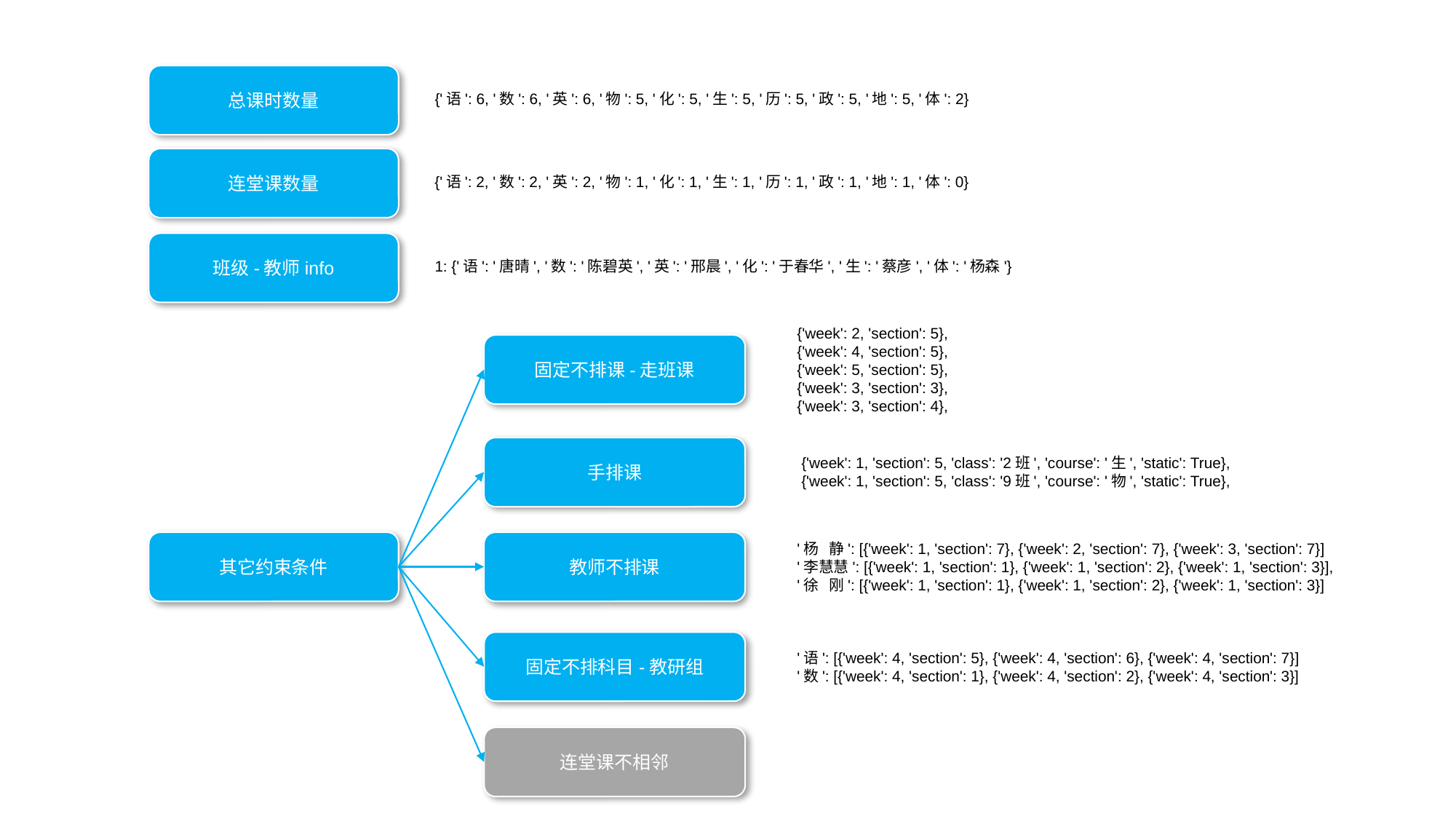

总课时数量
{'语': 6, '数': 6, '英': 6, '物': 5, '化': 5, '生': 5, '历': 5, '政': 5, '地': 5, '体': 2}
连堂课数量
{'语': 2, '数': 2, '英': 2, '物': 1, '化': 1, '生': 1, '历': 1, '政': 1, '地': 1, '体': 0}
班级-教师info
1: {'语': '唐晴', '数': '陈碧英', '英': '邢晨', '化': '于春华', '生': '蔡彦', '体': '杨森'}
{'week': 2, 'section': 5},
{'week': 4, 'section': 5},
{'week': 5, 'section': 5},
{'week': 3, 'section': 3},
{'week': 3, 'section': 4},
固定不排课-走班课
手排课
 {'week': 1, 'section': 5, 'class': '2班', 'course': '生', 'static': True},
 {'week': 1, 'section': 5, 'class': '9班', 'course': '物', 'static': True},

'杨   静': [{'week': 1, 'section': 7}, {'week': 2, 'section': 7}, {'week': 3, 'section': 7}]
'李慧慧': [{'week': 1, 'section': 1}, {'week': 1, 'section': 2}, {'week': 1, 'section': 3}],
'徐   刚': [{'week': 1, 'section': 1}, {'week': 1, 'section': 2}, {'week': 1, 'section': 3}]
其它约束条件
教师不排课
固定不排科目-教研组
'语': [{'week': 4, 'section': 5}, {'week': 4, 'section': 6}, {'week': 4, 'section': 7}]
'数': [{'week': 4, 'section': 1}, {'week': 4, 'section': 2}, {'week': 4, 'section': 3}]
连堂课不相邻